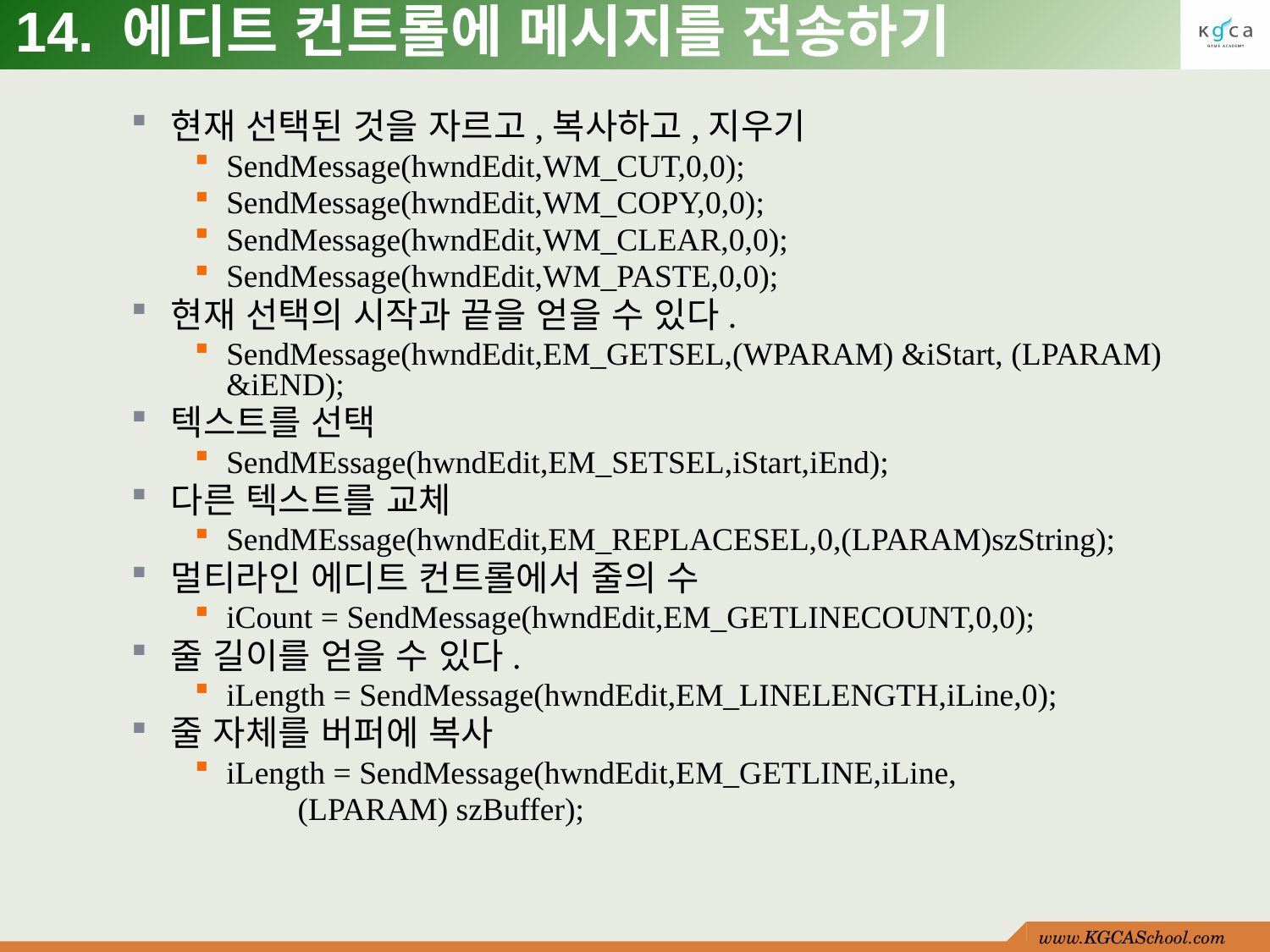

# 14. 에디트 컨트롤에 메시지를 전송하기
현재 선택된 것을 자르고,복사하고,지우기
SendMessage(hwndEdit,WM_CUT,0,0);
SendMessage(hwndEdit,WM_COPY,0,0);
SendMessage(hwndEdit,WM_CLEAR,0,0);
SendMessage(hwndEdit,WM_PASTE,0,0);
현재 선택의 시작과 끝을 얻을 수 있다.
SendMessage(hwndEdit,EM_GETSEL,(WPARAM) &iStart, (LPARAM) &iEND);
텍스트를 선택
SendMEssage(hwndEdit,EM_SETSEL,iStart,iEnd);
다른 텍스트를 교체
SendMEssage(hwndEdit,EM_REPLACESEL,0,(LPARAM)szString);
멀티라인 에디트 컨트롤에서 줄의 수
iCount = SendMessage(hwndEdit,EM_GETLINECOUNT,0,0);
줄 길이를 얻을 수 있다.
iLength = SendMessage(hwndEdit,EM_LINELENGTH,iLine,0);
줄 자체를 버퍼에 복사
iLength = SendMessage(hwndEdit,EM_GETLINE,iLine,
		(LPARAM) szBuffer);